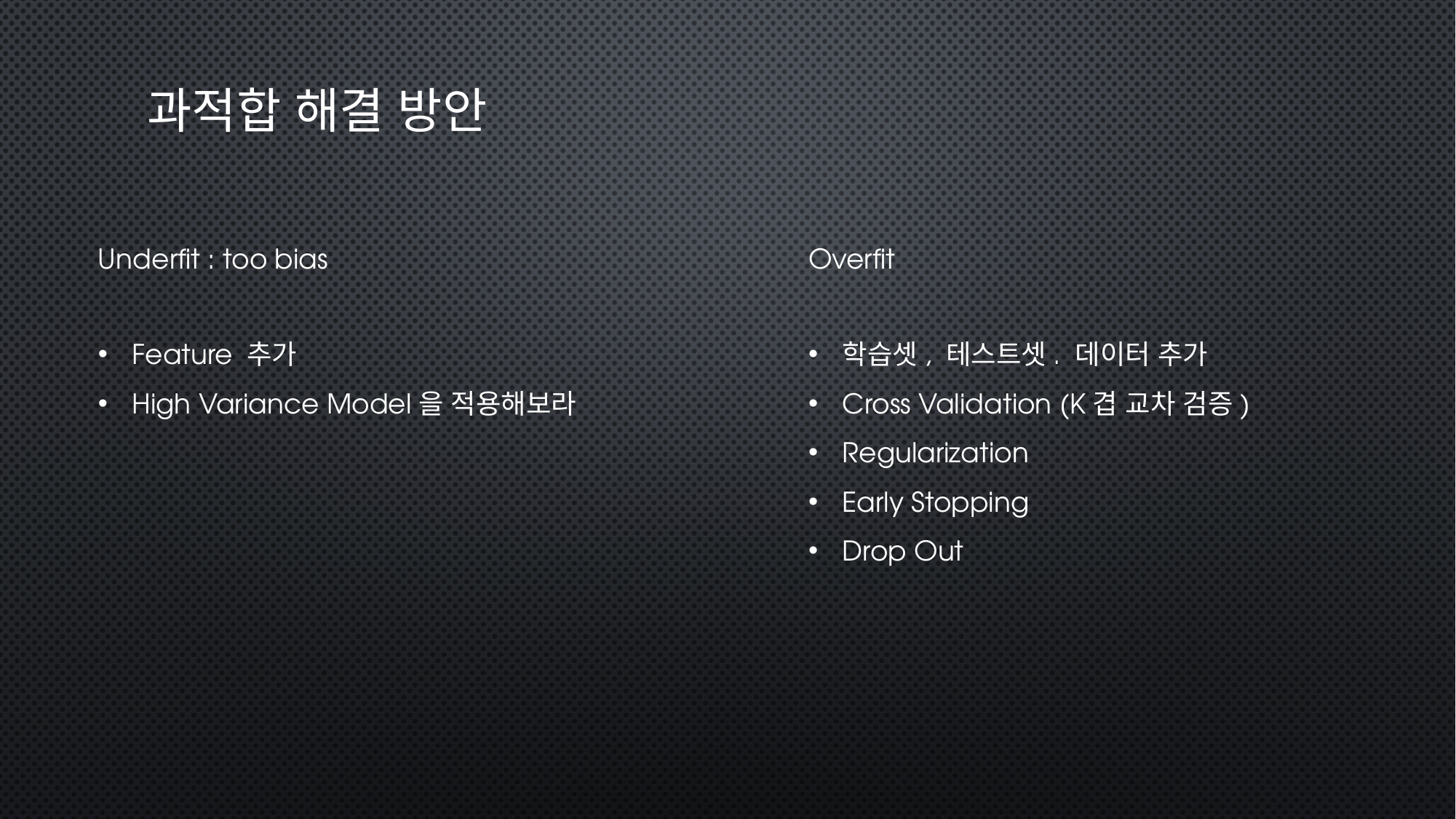

# 과적합 해결 방안
Underfit : too bias
Overfit
Feature 추가
High Variance Model을 적용해보라
학습셋, 테스트셋. 데이터 추가
Cross Validation (K겹 교차 검증)
Regularization
Early Stopping
Drop Out